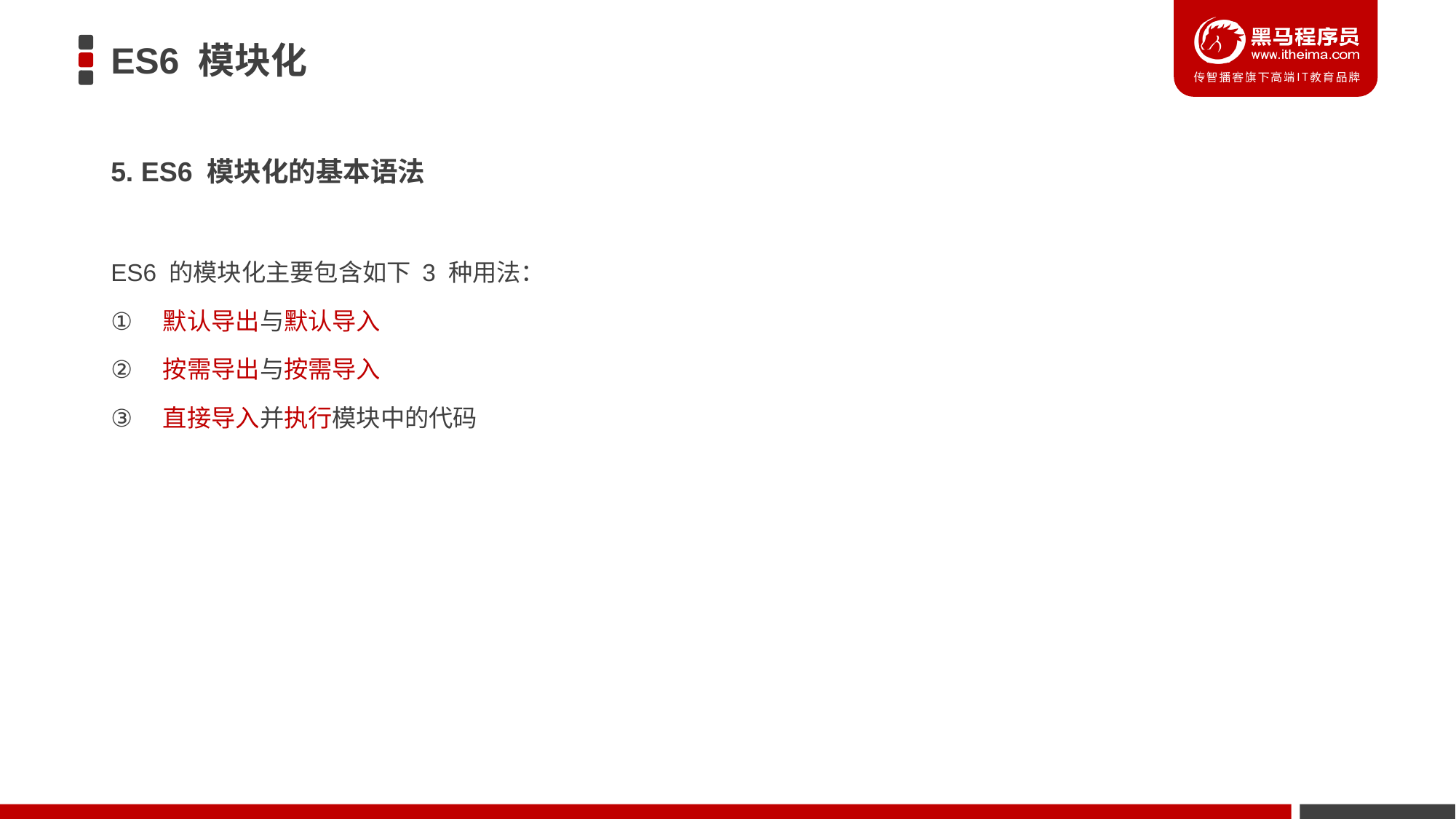

# ES6 模块化
5. ES6 模块化的基本语法
ES6 的模块化主要包含如下 3 种用法：
 默认导出与默认导入
 按需导出与按需导入
 直接导入并执行模块中的代码